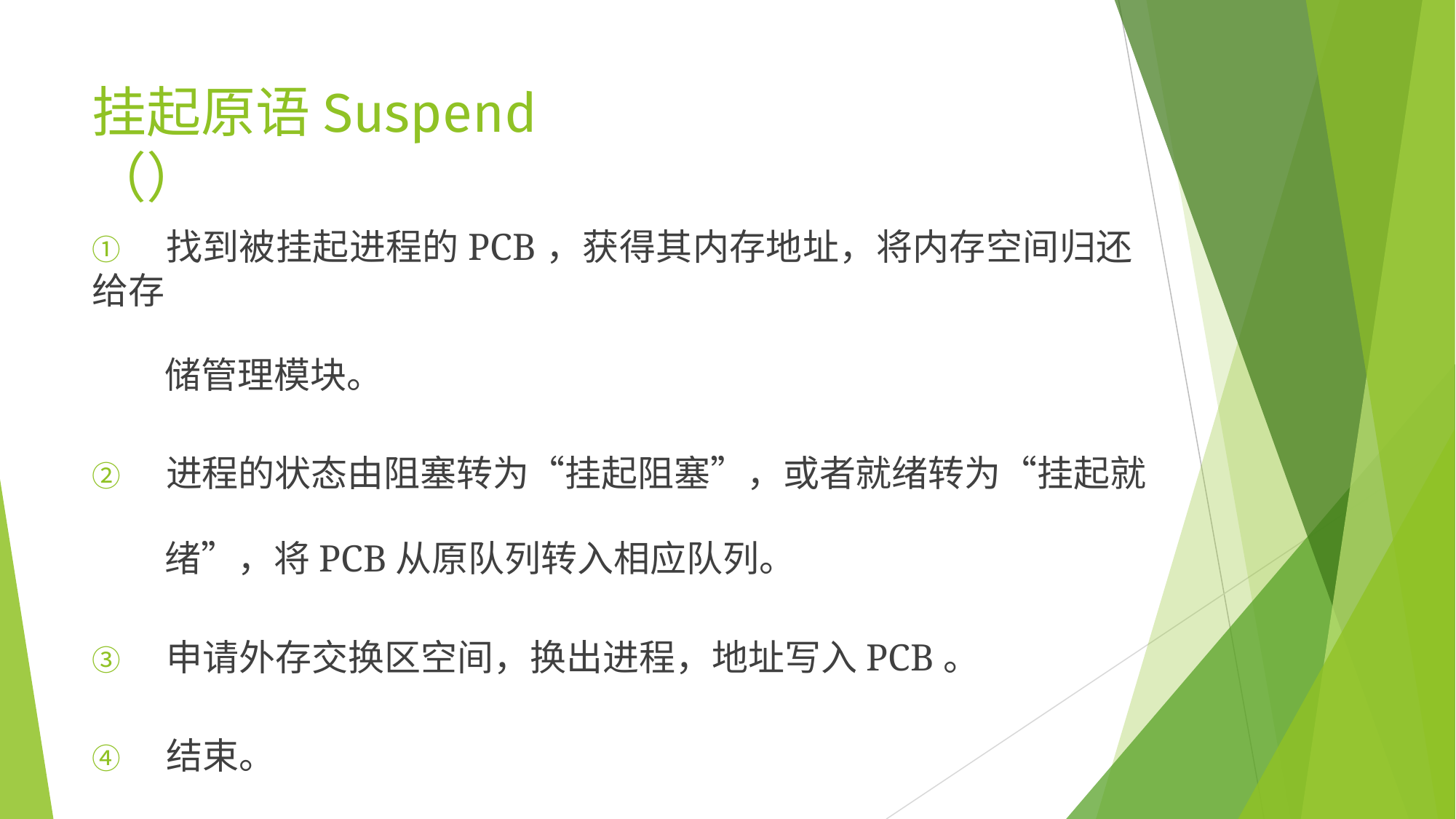

# 挂起原语Suspend（）
①	找到被挂起进程的PCB，获得其内存地址，将内存空间归还给存

储管理模块。

②	进程的状态由阻塞转为“挂起阻塞”，或者就绪转为“挂起就

绪”，将PCB从原队列转入相应队列。

③	申请外存交换区空间，换出进程，地址写入PCB。

④	结束。